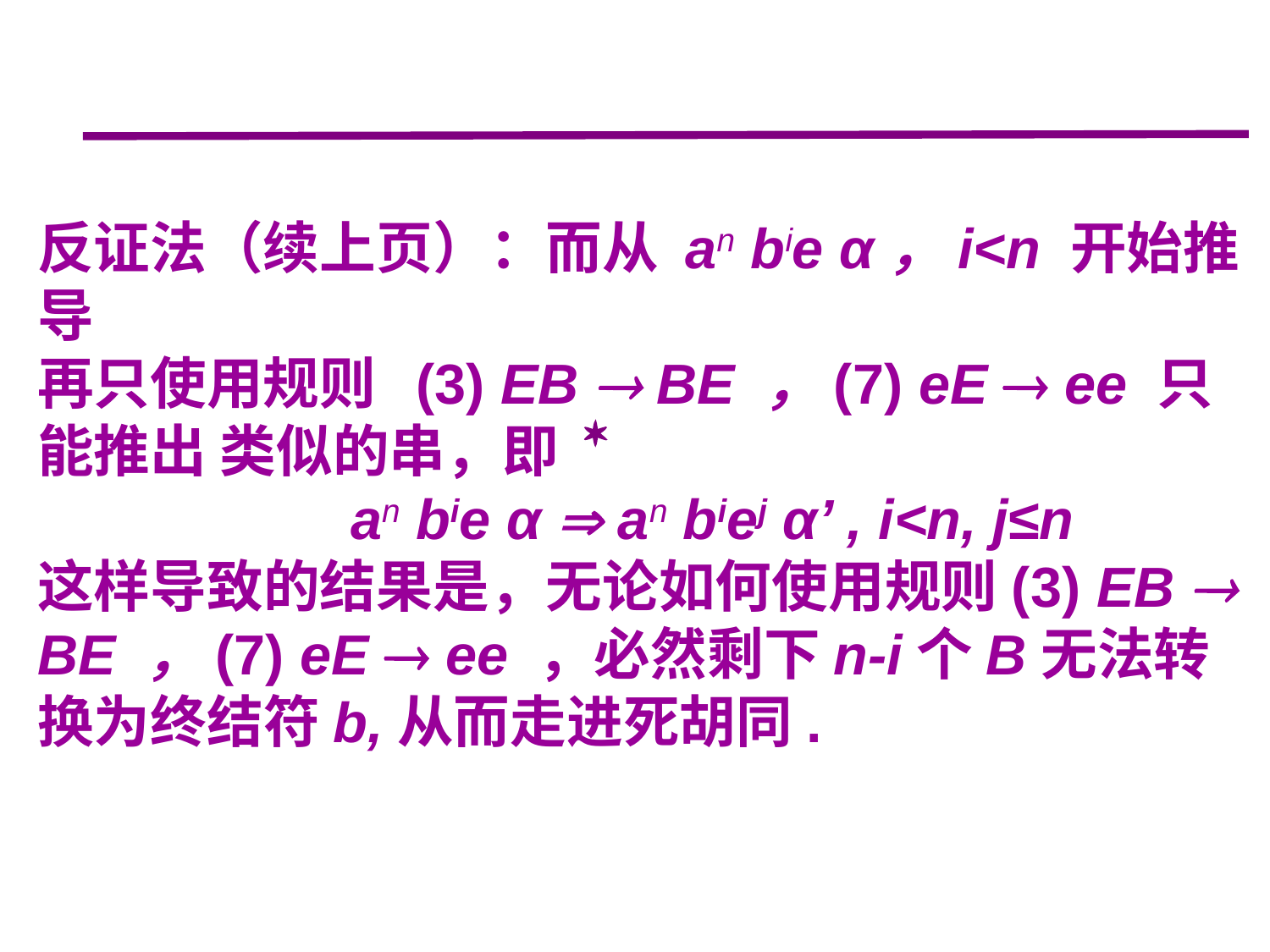

反证法（续上页）：而从 an bie α，i<n 开始推导
再只使用规则  (3) EB → BE ，(7) eE → ee 只能推出 类似的串，即
                    an bie α ⇒ an biej α’ , i<n, j≤n
这样导致的结果是，无论如何使用规则(3) EB → BE ，(7) eE → ee ，必然剩下n-i个B无法转换为终结符b,从而走进死胡同.
∗